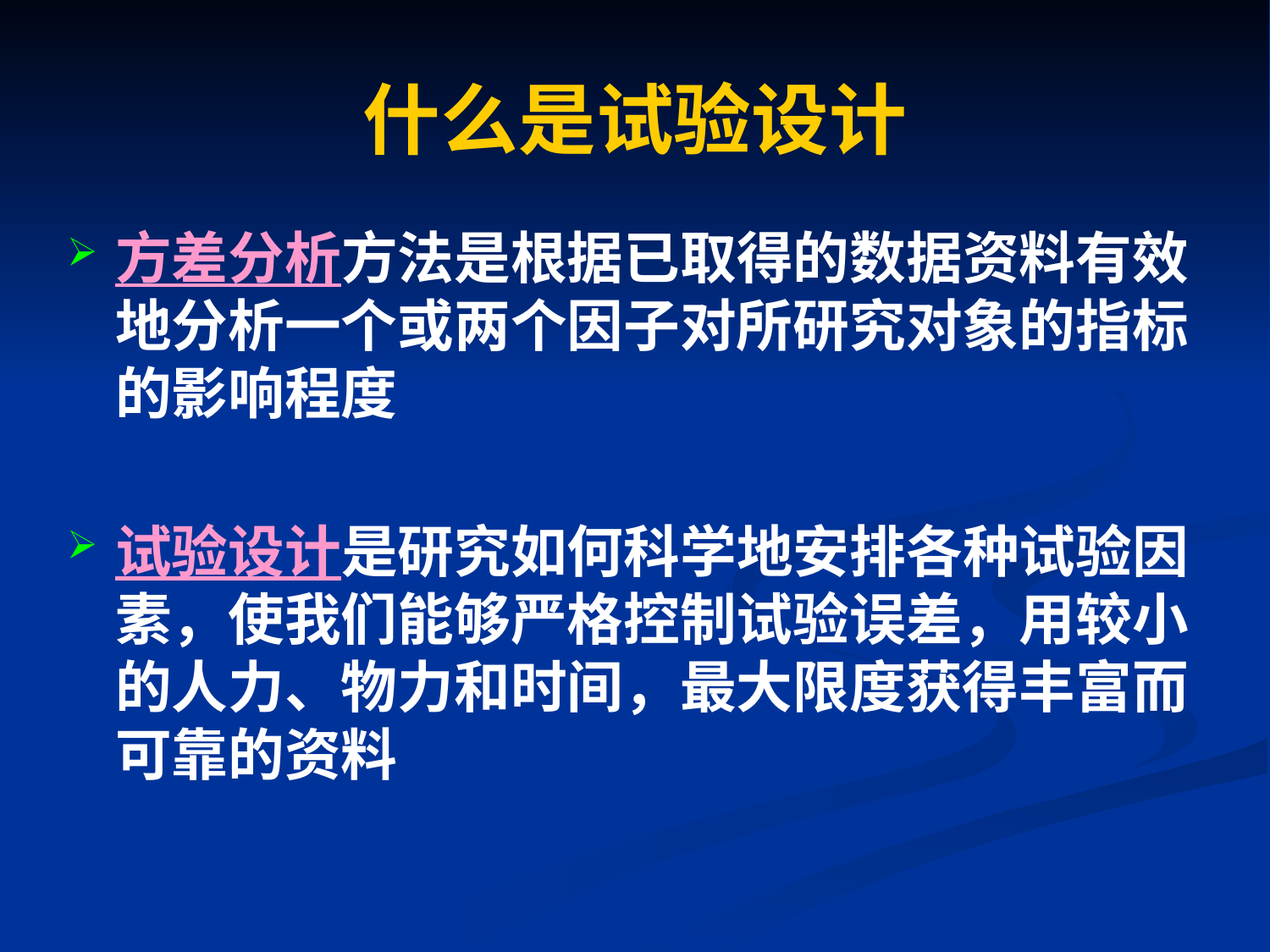

什么是试验设计
方差分析方法是根据已取得的数据资料有效地分析一个或两个因子对所研究对象的指标的影响程度

试验设计是研究如何科学地安排各种试验因素，使我们能够严格控制试验误差，用较小的人力、物力和时间，最大限度获得丰富而可靠的资料